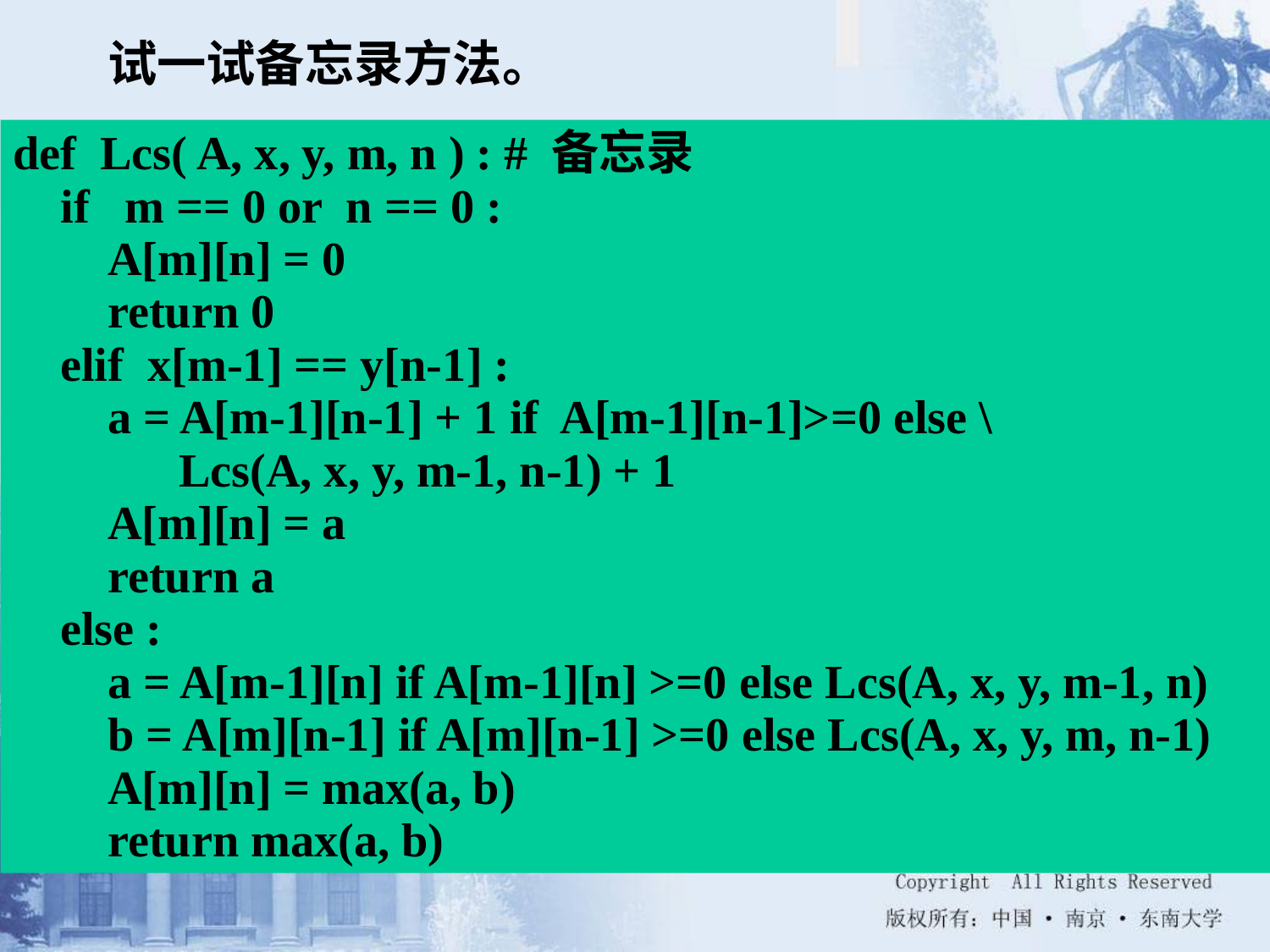

试一试备忘录方法。
def  Lcs( A, x, y, m, n ) : # 备忘录
    if   m == 0 or  n == 0 :
        A[m][n] = 0
        return 0
    elif  x[m-1] == y[n-1] :
        a = A[m-1][n-1] + 1 if  A[m-1][n-1]>=0 else \
              Lcs(A, x, y, m-1, n-1) + 1
        A[m][n] = a
        return a
    else :
        a = A[m-1][n] if A[m-1][n] >=0 else Lcs(A, x, y, m-1, n)
        b = A[m][n-1] if A[m][n-1] >=0 else Lcs(A, x, y, m, n-1)
        A[m][n] = max(a, b)
        return max(a, b)